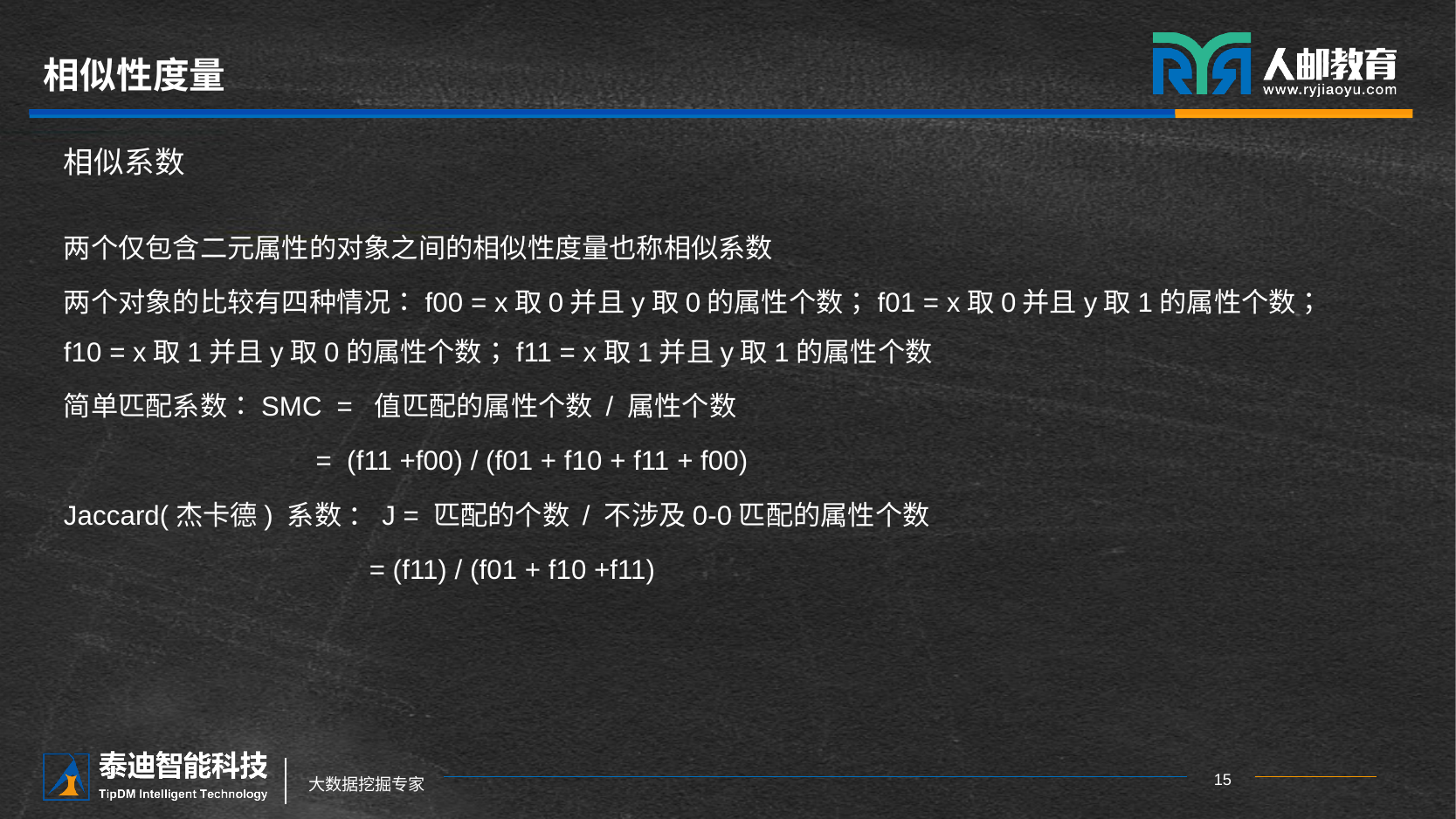

# 相似性度量
相似系数
两个仅包含二元属性的对象之间的相似性度量也称相似系数
两个对象的比较有四种情况：f00 = x取0并且y取0的属性个数；f01 = x取0并且y取1的属性个数；f10 = x取1并且y取0的属性个数；f11 = x取1并且y取1的属性个数
简单匹配系数：SMC  =  值匹配的属性个数 / 属性个数
                                 =  (f11 +f00) / (f01 + f10 + f11 + f00)
Jaccard(杰卡德) 系数 ：J = 匹配的个数 / 不涉及0-0匹配的属性个数
                                        = (f11) / (f01 + f10 +f11)